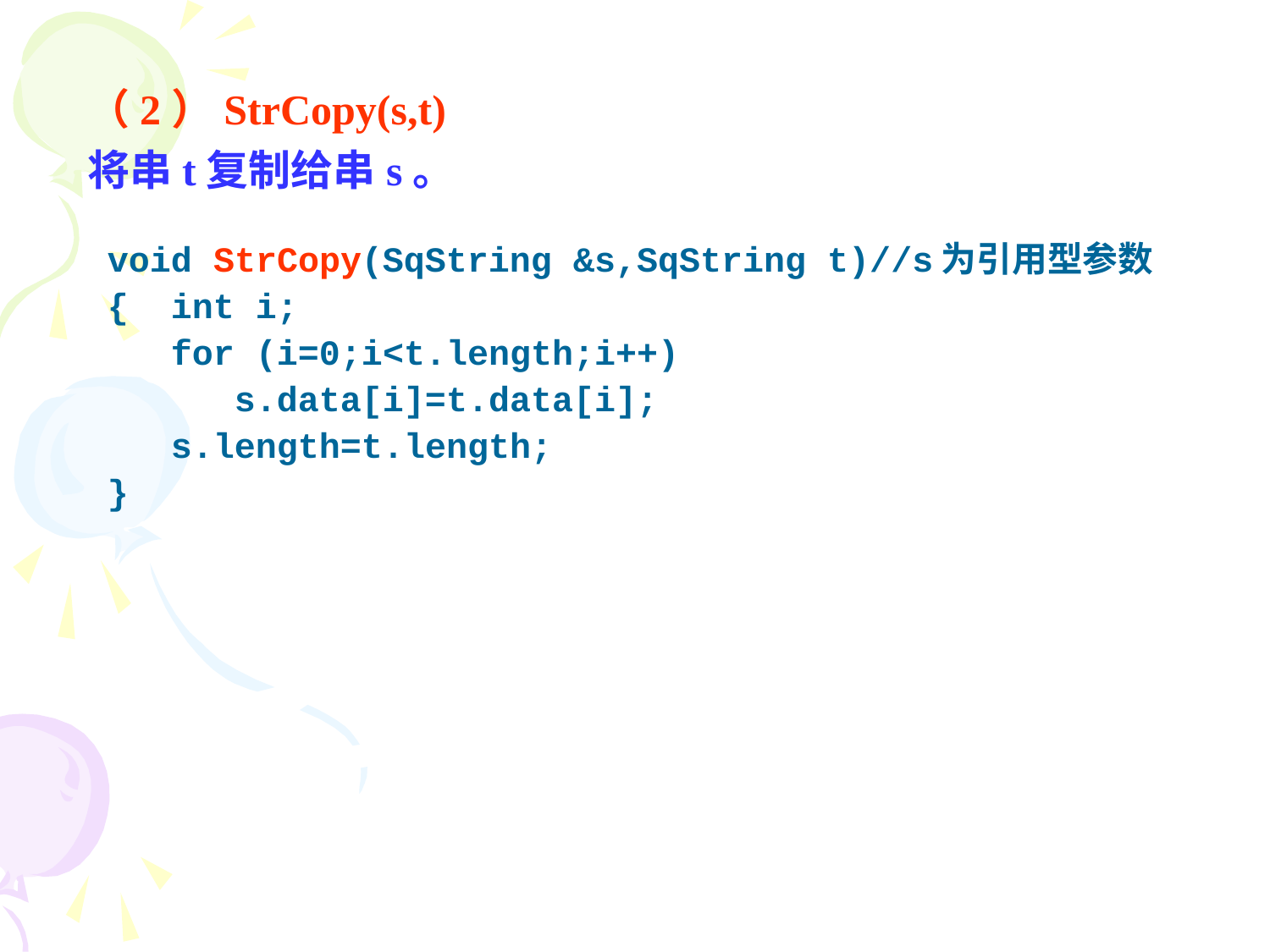

（2）StrCopy(s,t)
将串t复制给串s。
void StrCopy(SqString &s,SqString t)//s为引用型参数
{  int i;
   for (i=0;i<t.length;i++)
	s.data[i]=t.data[i];
   s.length=t.length;
}